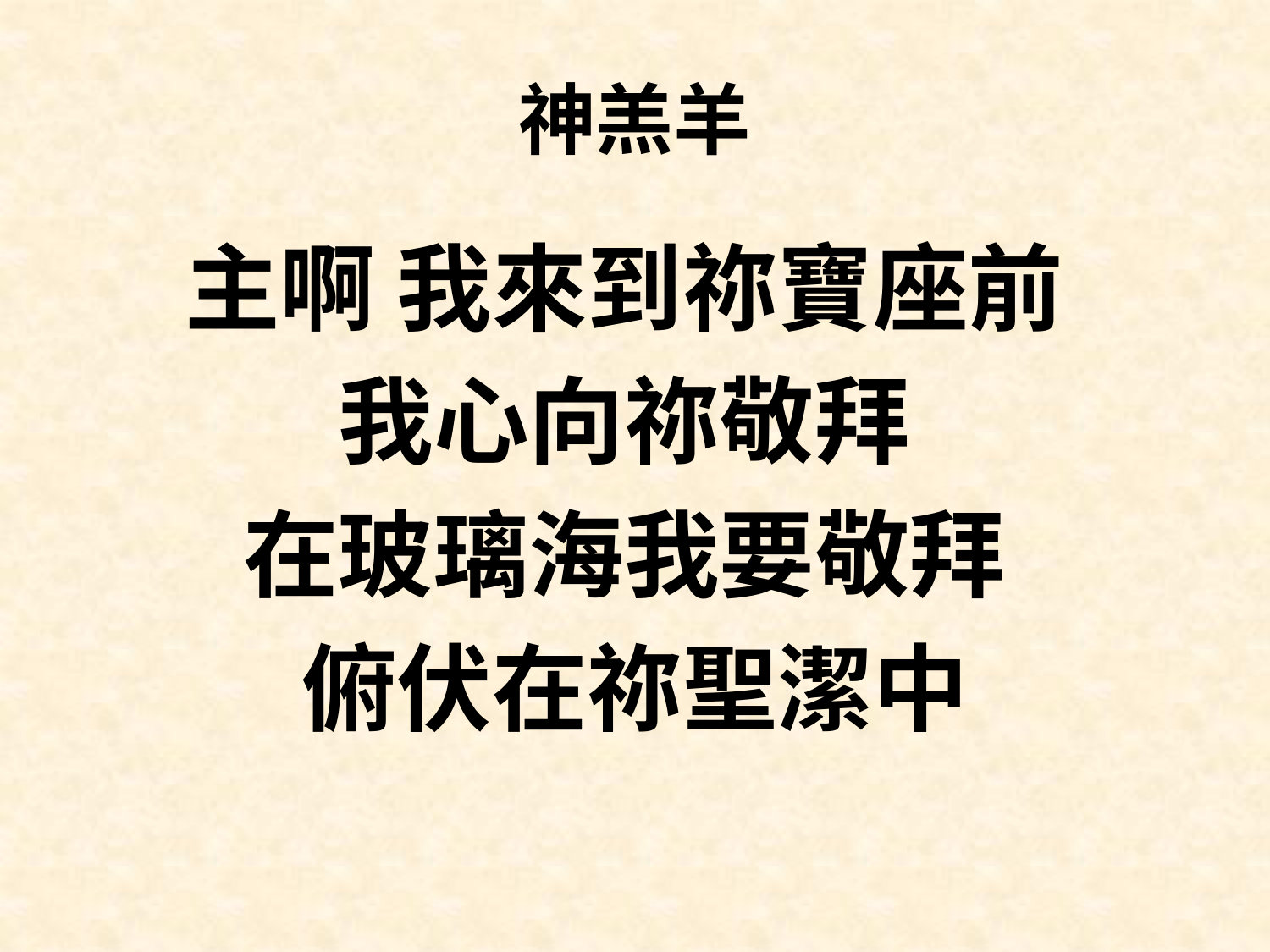

# 神羔羊
主啊 我來到祢寶座前
我心向祢敬拜
在玻璃海我要敬拜
俯伏在祢聖潔中